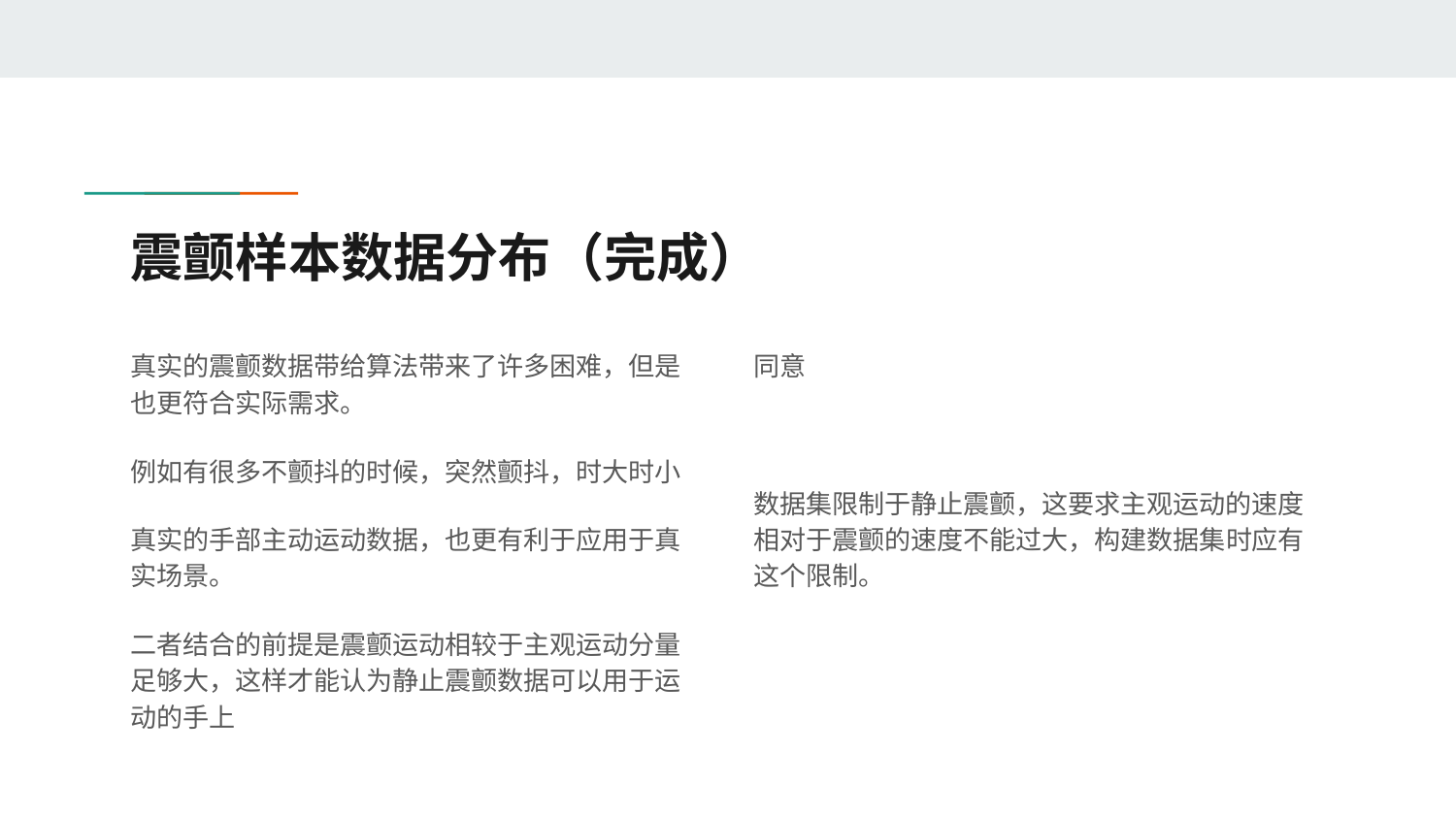

# 震颤样本数据分布（完成）
真实的震颤数据带给算法带来了许多困难，但是也更符合实际需求。
例如有很多不颤抖的时候，突然颤抖，时大时小
真实的手部主动运动数据，也更有利于应用于真实场景。
二者结合的前提是震颤运动相较于主观运动分量足够大，这样才能认为静止震颤数据可以用于运动的手上
同意

数据集限制于静止震颤，这要求主观运动的速度相对于震颤的速度不能过大，构建数据集时应有这个限制。